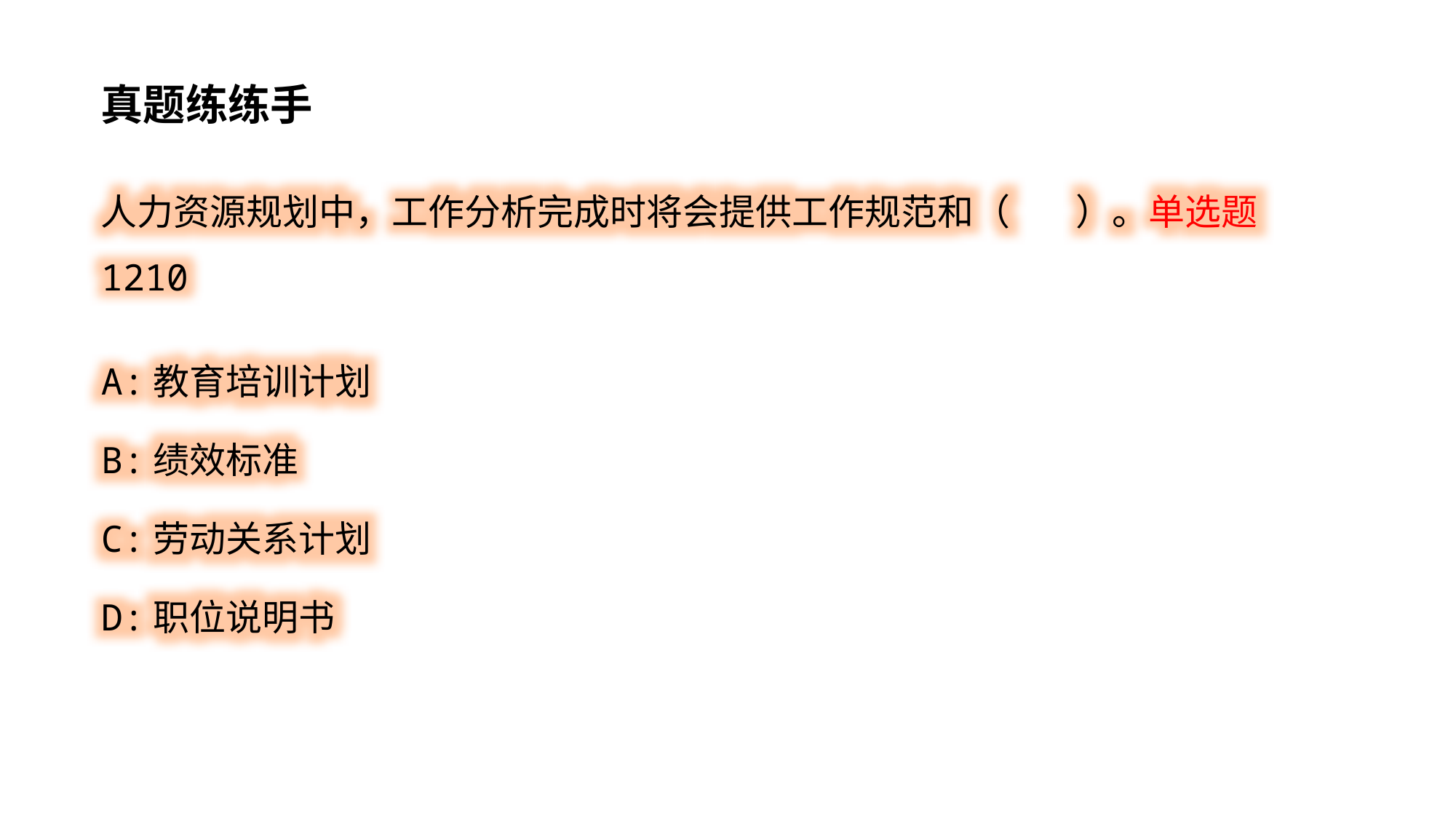

真题练练手
人力资源规划中，工作分析完成时将会提供工作规范和（        ）。单选题  1210

A:教育培训计划

B:绩效标准

C:劳动关系计划

D:职位说明书